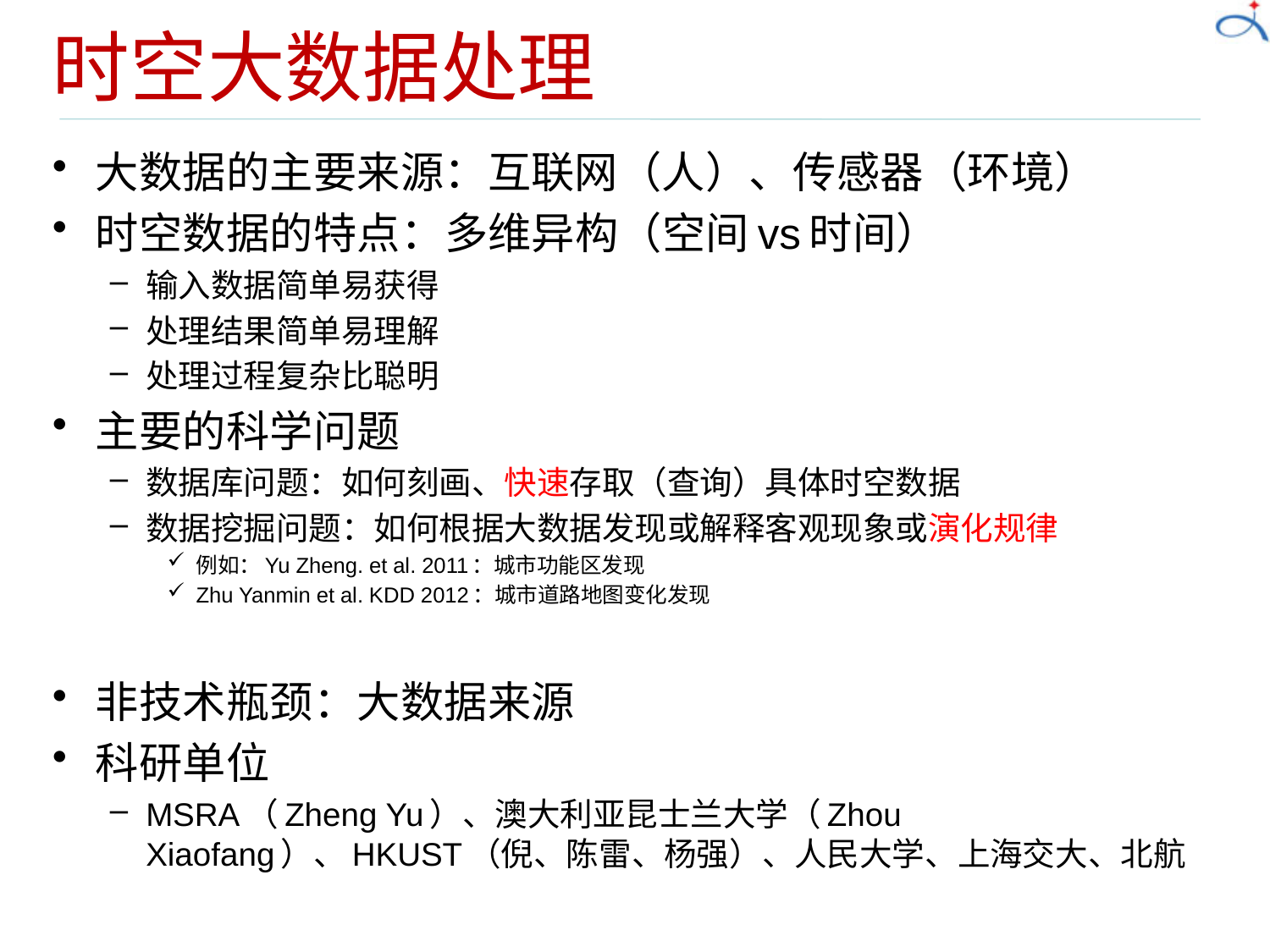

# 时空大数据处理
大数据的主要来源：互联网（人）、传感器（环境）
时空数据的特点：多维异构（空间vs时间）
输入数据简单易获得
处理结果简单易理解
处理过程复杂比聪明
主要的科学问题
数据库问题：如何刻画、快速存取（查询）具体时空数据
数据挖掘问题：如何根据大数据发现或解释客观现象或演化规律
例如：Yu Zheng. et al. 2011：城市功能区发现
Zhu Yanmin et al. KDD 2012：城市道路地图变化发现

非技术瓶颈：大数据来源
科研单位
MSRA（Zheng Yu）、澳大利亚昆士兰大学（Zhou Xiaofang）、HKUST（倪、陈雷、杨强）、人民大学、上海交大、北航